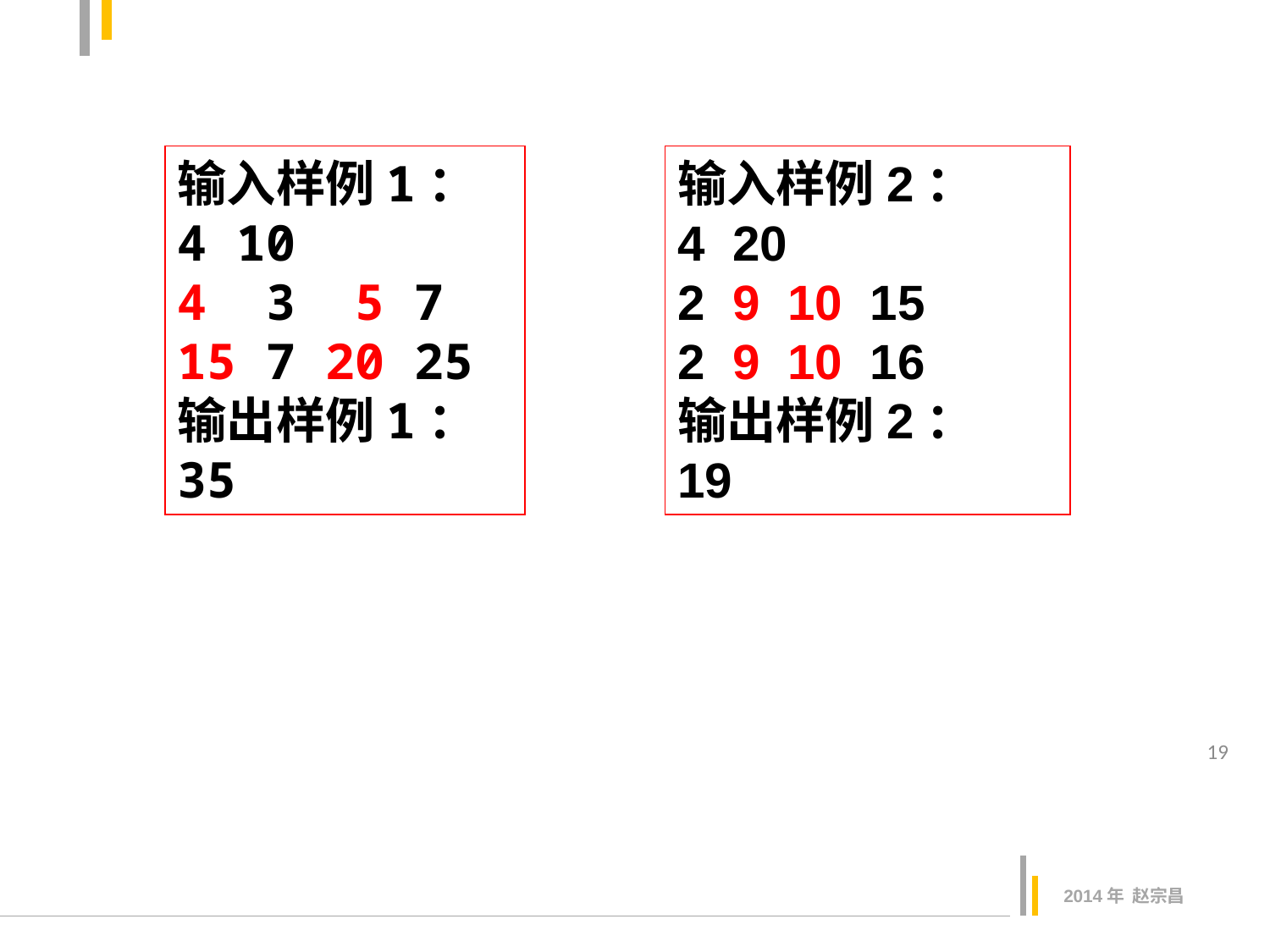

输入样例2：
4  20
2  9  10  15
2  9  10  16
输出样例2：
19
输入样例1：
4 10
4  3  5 7
15 7 20 25
输出样例1：
35
19